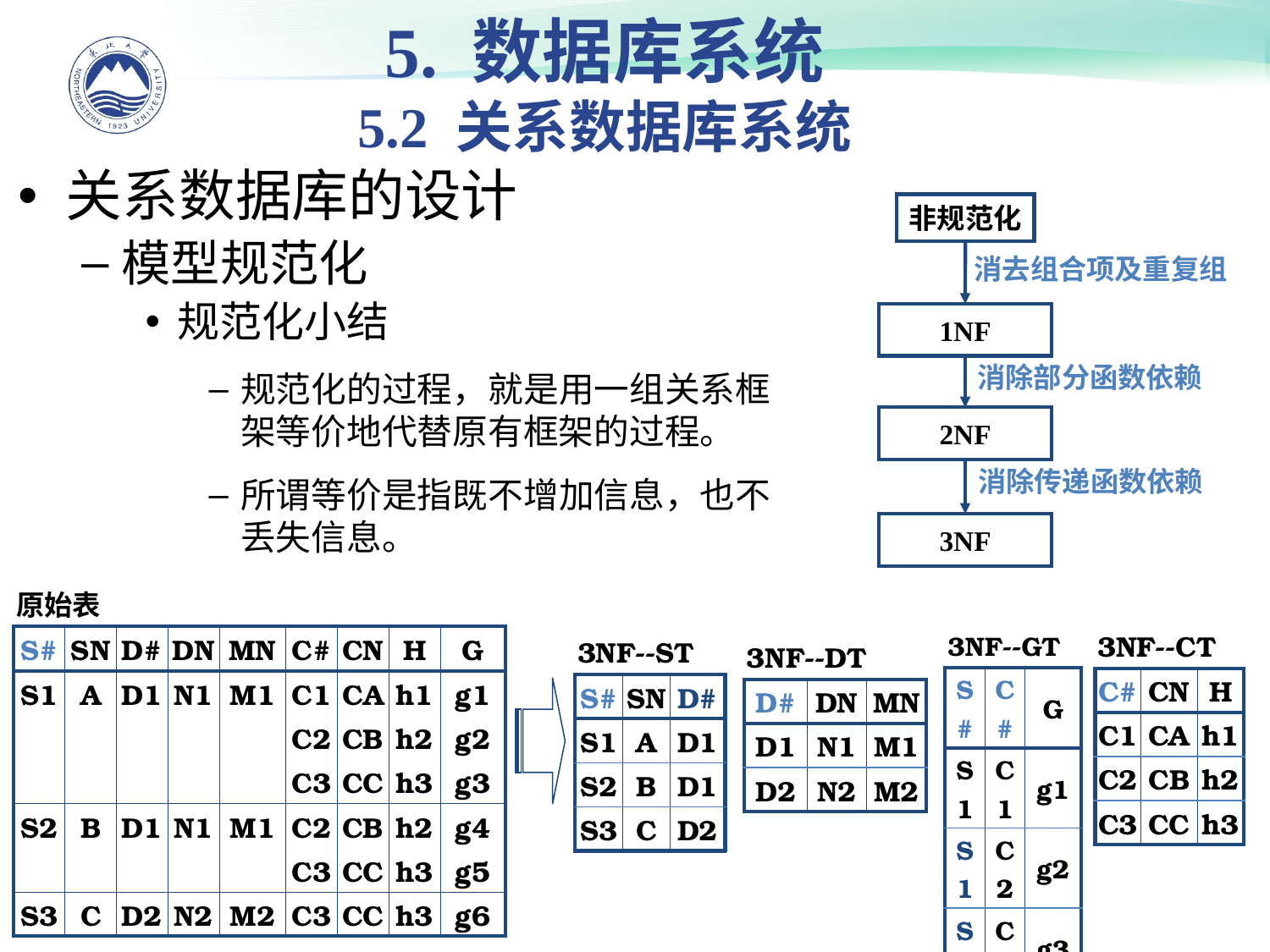

5. 数据库系统
5.2 关系数据库系统
关系数据库的设计
模型规范化
规范化小结
规范化的过程，就是用一组关系框架等价地代替原有框架的过程。
所谓等价是指既不增加信息，也不丢失信息。
非规范化
消去组合项及重复组
1NF
消除部分函数依赖
2NF
消除传递函数依赖
3NF
| 原始表 |  |  |  |  |  |  |  |  |
| --- | --- | --- | --- | --- | --- | --- | --- | --- |
| S# | SN | D# | DN | MN | C# | CN | H | G |
| S1 | A | D1 | N1 | M1 | C1 | CA | h1 | g1 |
|  |  |  |  |  | C2 | CB | h2 | g2 |
|  |  |  |  |  | C3 | CC | h3 | g3 |
| S2 | B | D1 | N1 | M1 | C2 | CB | h2 | g4 |
|  |  |  |  |  | C3 | CC | h3 | g5 |
| S3 | C | D2 | N2 | M2 | C3 | CC | h3 | g6 |
| 3NF--GT |  |  |
| --- | --- | --- |
| S# | C# | G |
| S1 | C1 | g1 |
| S1 | C2 | g2 |
| S1 | C3 | g3 |
| S2 | C2 | g4 |
| S2 | C3 | g5 |
| S3 | C3 | g6 |
| 3NF--CT |  |  |
| --- | --- | --- |
| C# | CN | H |
| C1 | CA | h1 |
| C2 | CB | h2 |
| C3 | CC | h3 |
| 3NF--ST |  |  |
| --- | --- | --- |
| S# | SN | D# |
| S1 | A | D1 |
| S2 | B | D1 |
| S3 | C | D2 |
| 3NF--DT |  |  |
| --- | --- | --- |
| D# | DN | MN |
| D1 | N1 | M1 |
| D2 | N2 | M2 |

24